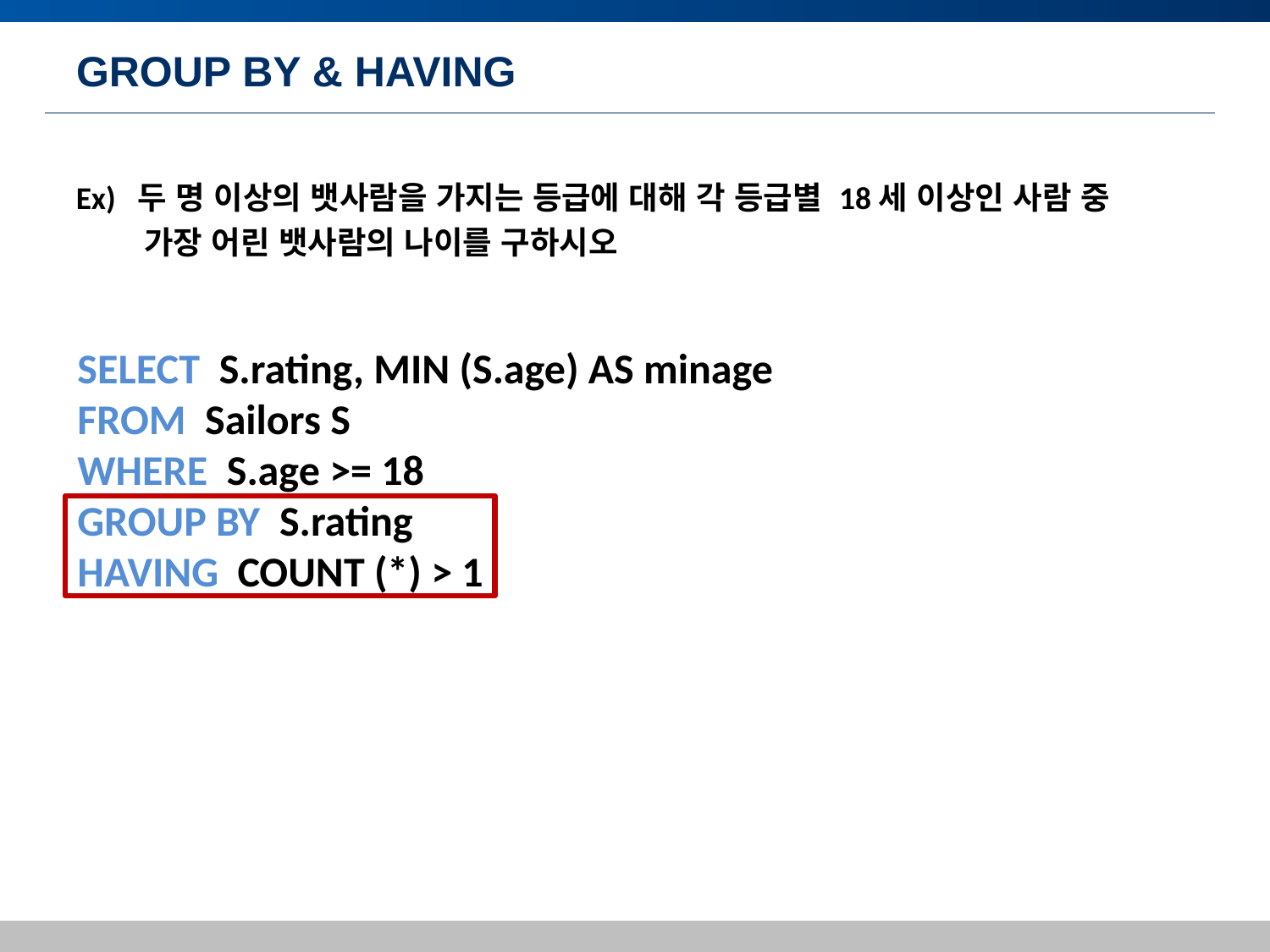

# GROUP BY & HAVING

Ex)  두 명 이상의 뱃사람을 가지는 등급에 대해 각 등급별 18세 이상인 사람 중
	    가장 어린 뱃사람의 나이를 구하시오

SELECT  S.rating, MIN (S.age) AS minage
FROM  Sailors S
WHERE  S.age >= 18
GROUP BY  S.rating
HAVING  COUNT (*) > 1